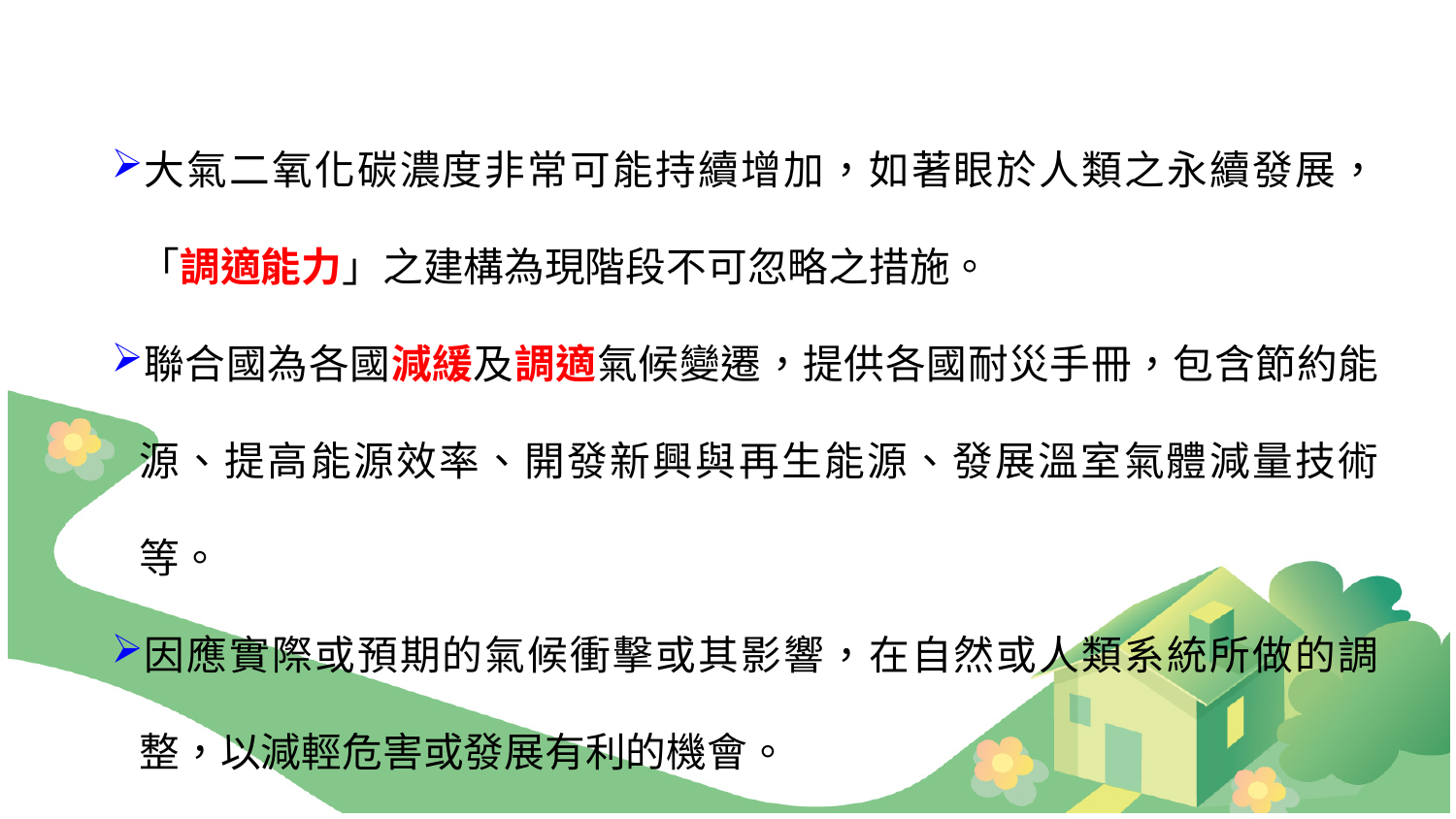

大氣二氧化碳濃度非常可能持續增加，如著眼於人類之永續發展，「調適能力」之建構為現階段不可忽略之措施。
聯合國為各國減緩及調適氣候變遷，提供各國耐災手冊，包含節約能源、提高能源效率、開發新興與再生能源、發展溫室氣體減量技術等。
因應實際或預期的氣候衝擊或其影響，在自然或人類系統所做的調整，以減輕危害或發展有利的機會。